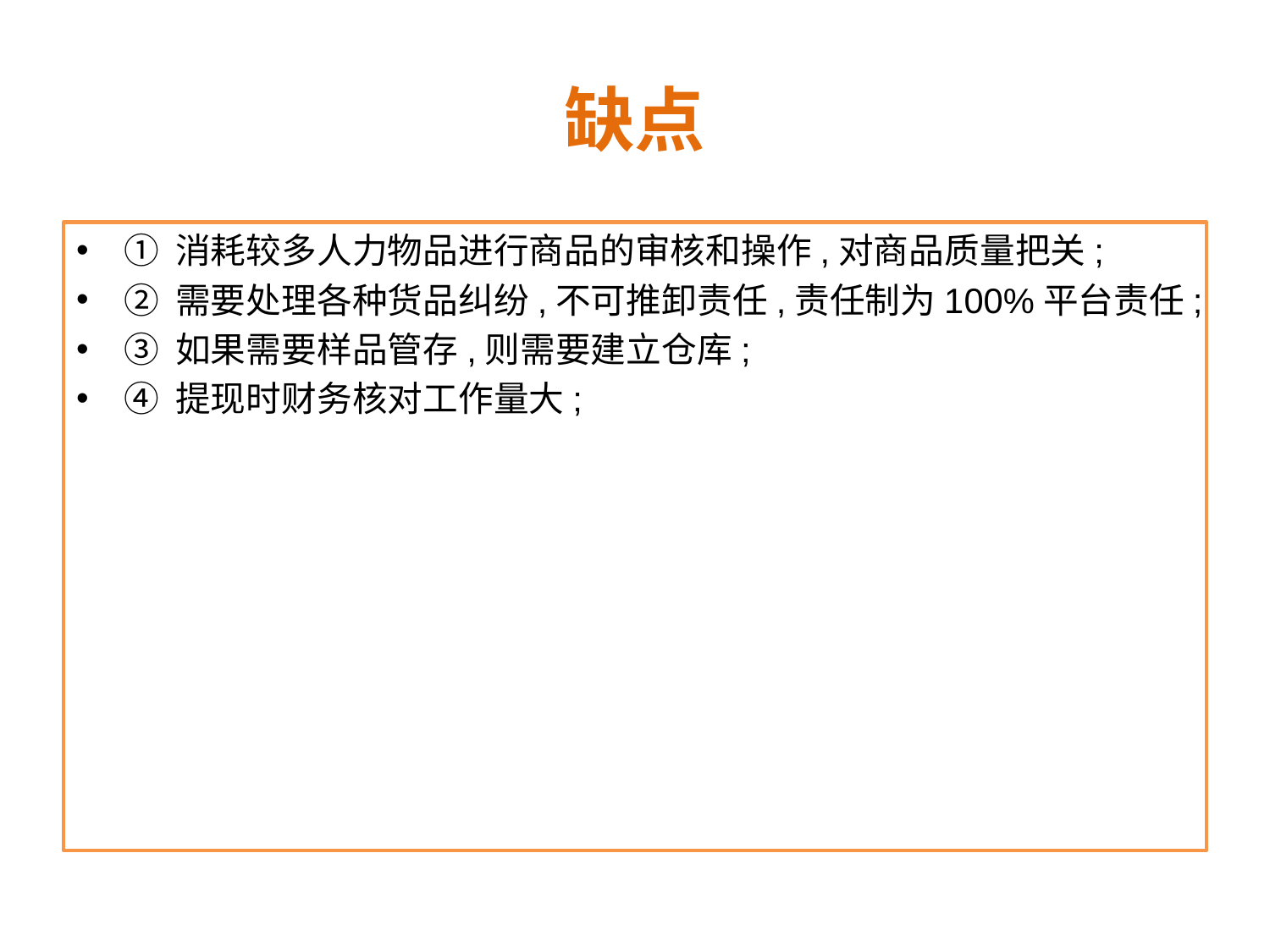

# 缺点
① 消耗较多人力物品进行商品的审核和操作,对商品质量把关;
② 需要处理各种货品纠纷,不可推卸责任,责任制为100%平台责任;
③ 如果需要样品管存,则需要建立仓库;
④ 提现时财务核对工作量大;